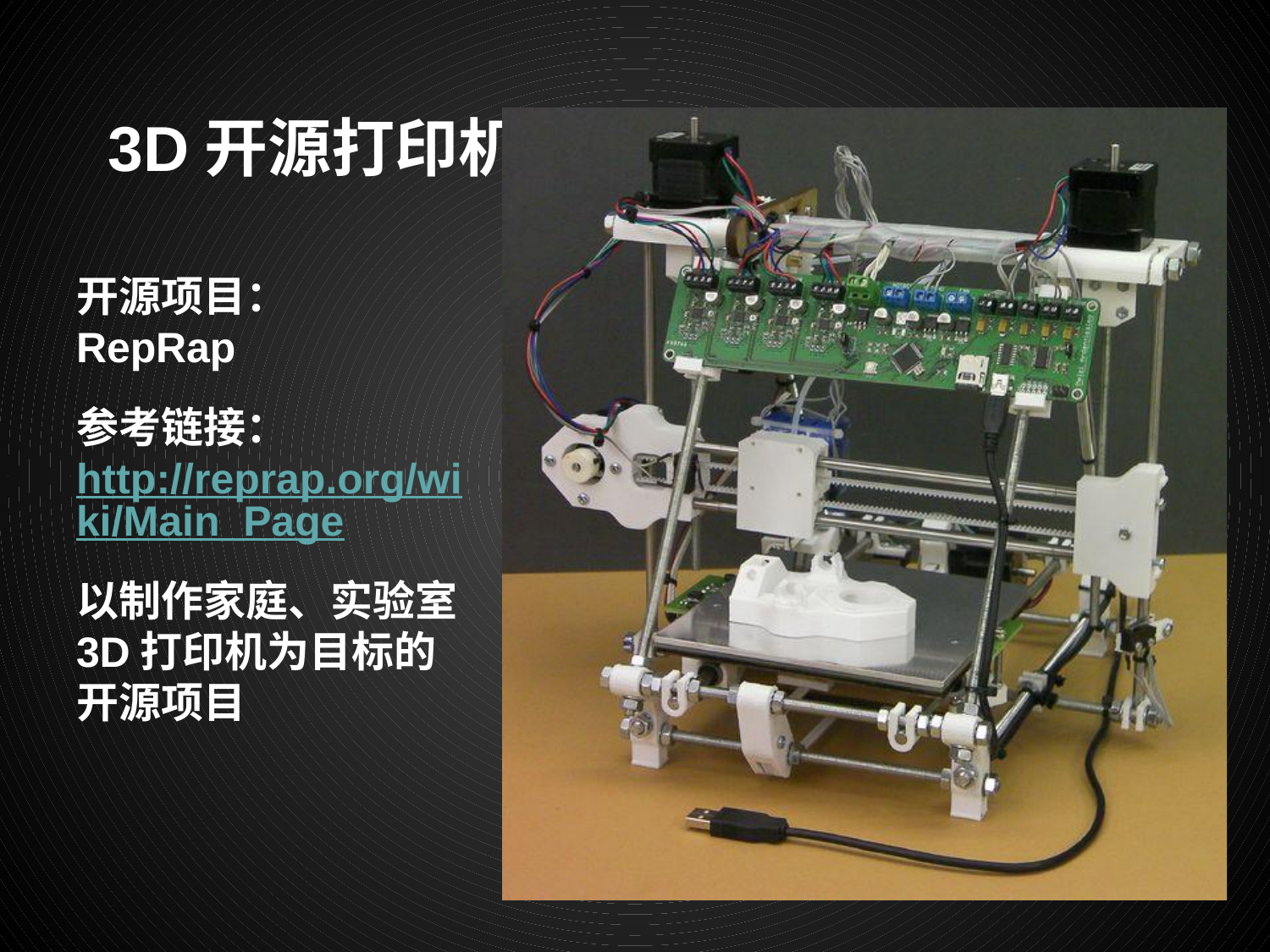

# 3D开源打印机

开源项目：
RepRap

参考链接：
http://reprap.org/wiki/Main_Page

以制作家庭、实验室3D打印机为目标的开源项目